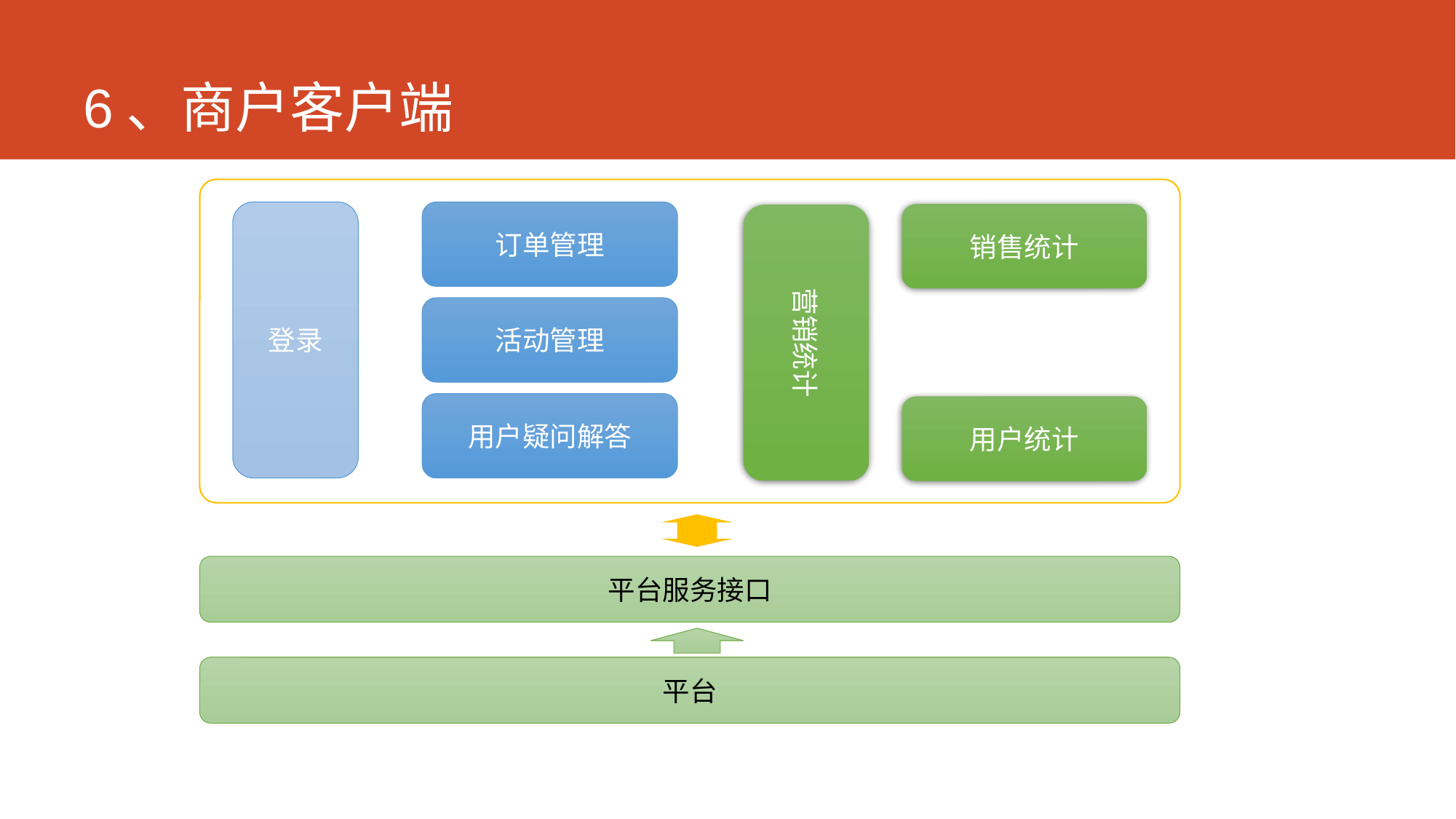

# 6、商户客户端

登录
订单管理
销售统计
营销统计
活动管理
用户疑问解答
用户统计

平台服务接口

平台